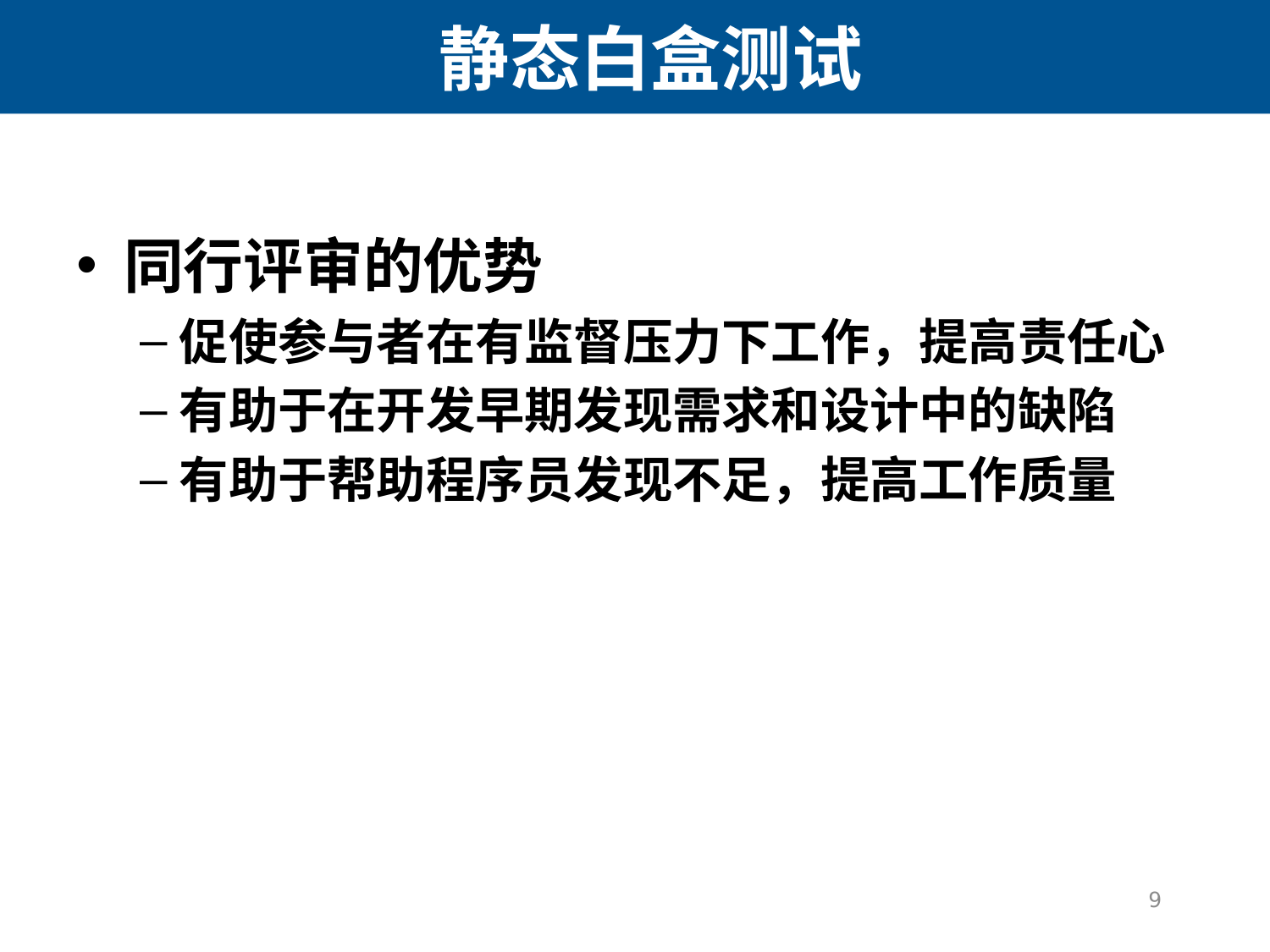

# 静态白盒测试
同行评审的优势
促使参与者在有监督压力下工作，提高责任心
有助于在开发早期发现需求和设计中的缺陷
有助于帮助程序员发现不足，提高工作质量

9